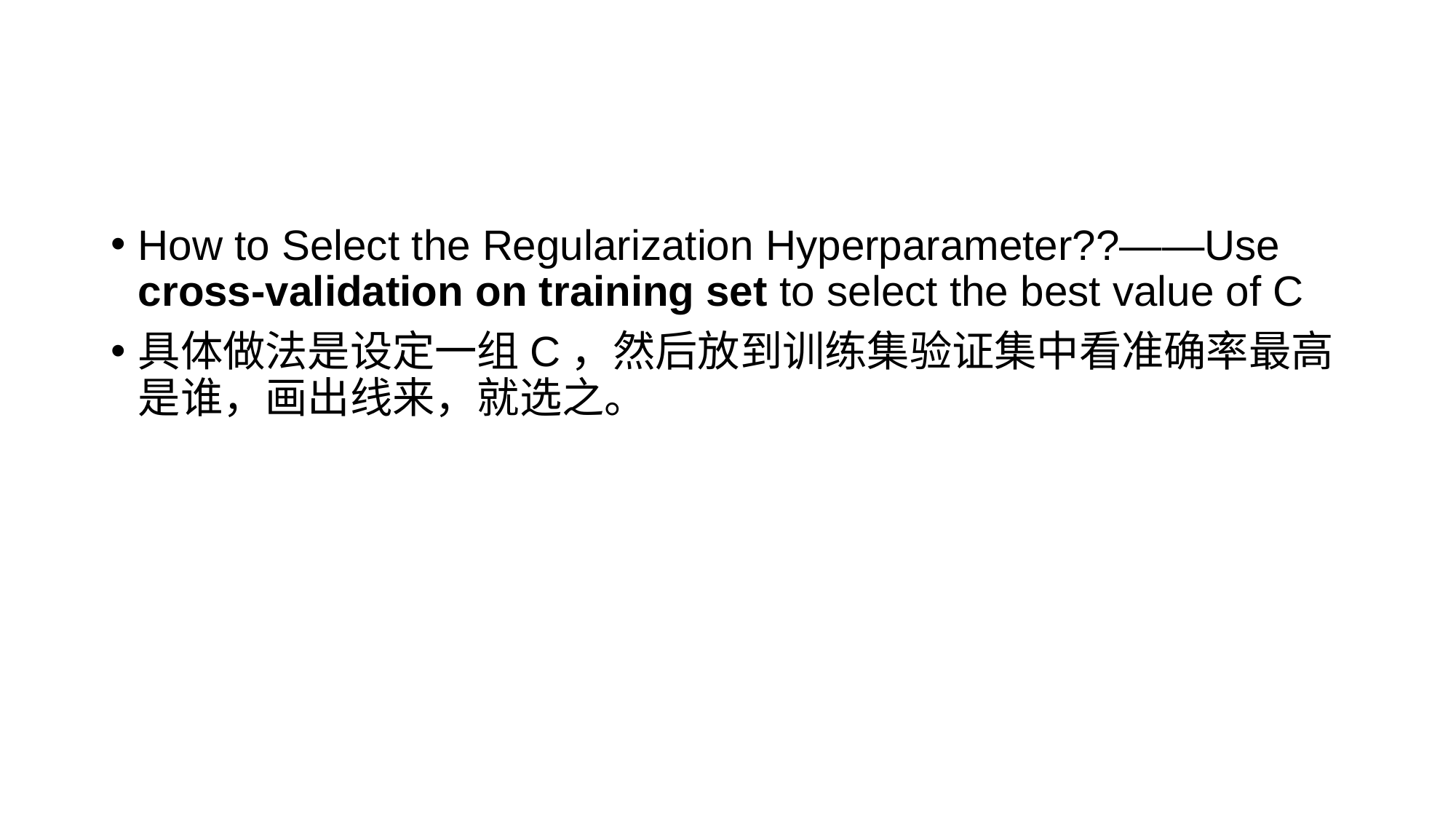

#
How to Select the Regularization Hyperparameter??——Use cross-validation on training set to select the best value of C
具体做法是设定一组C，然后放到训练集验证集中看准确率最高是谁，画出线来，就选之。